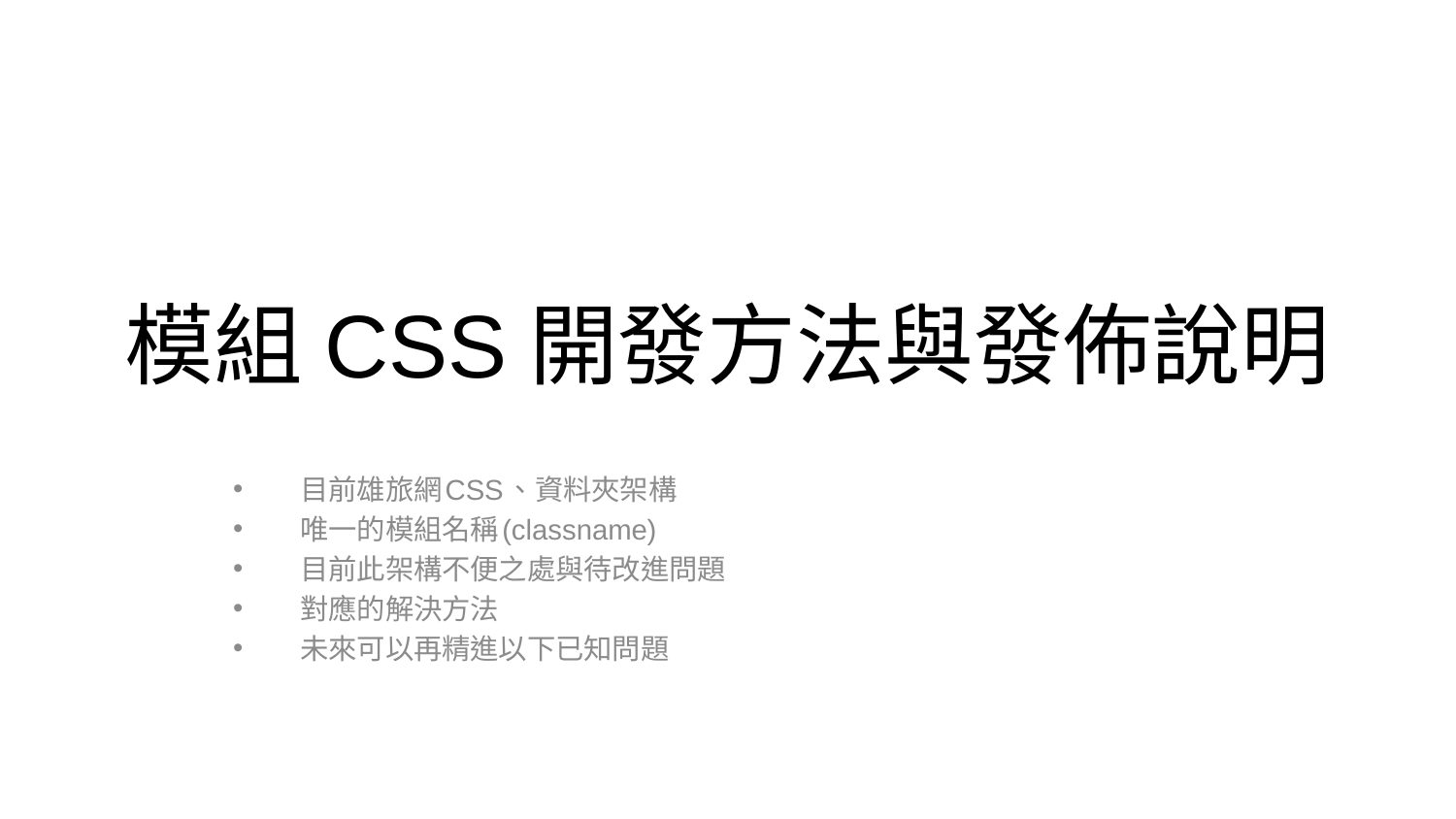

# 模組CSS開發方法與發佈說明
目前雄旅網CSS、資料夾架構
唯一的模組名稱(classname)
目前此架構不便之處與待改進問題
對應的解決方法
未來可以再精進以下已知問題